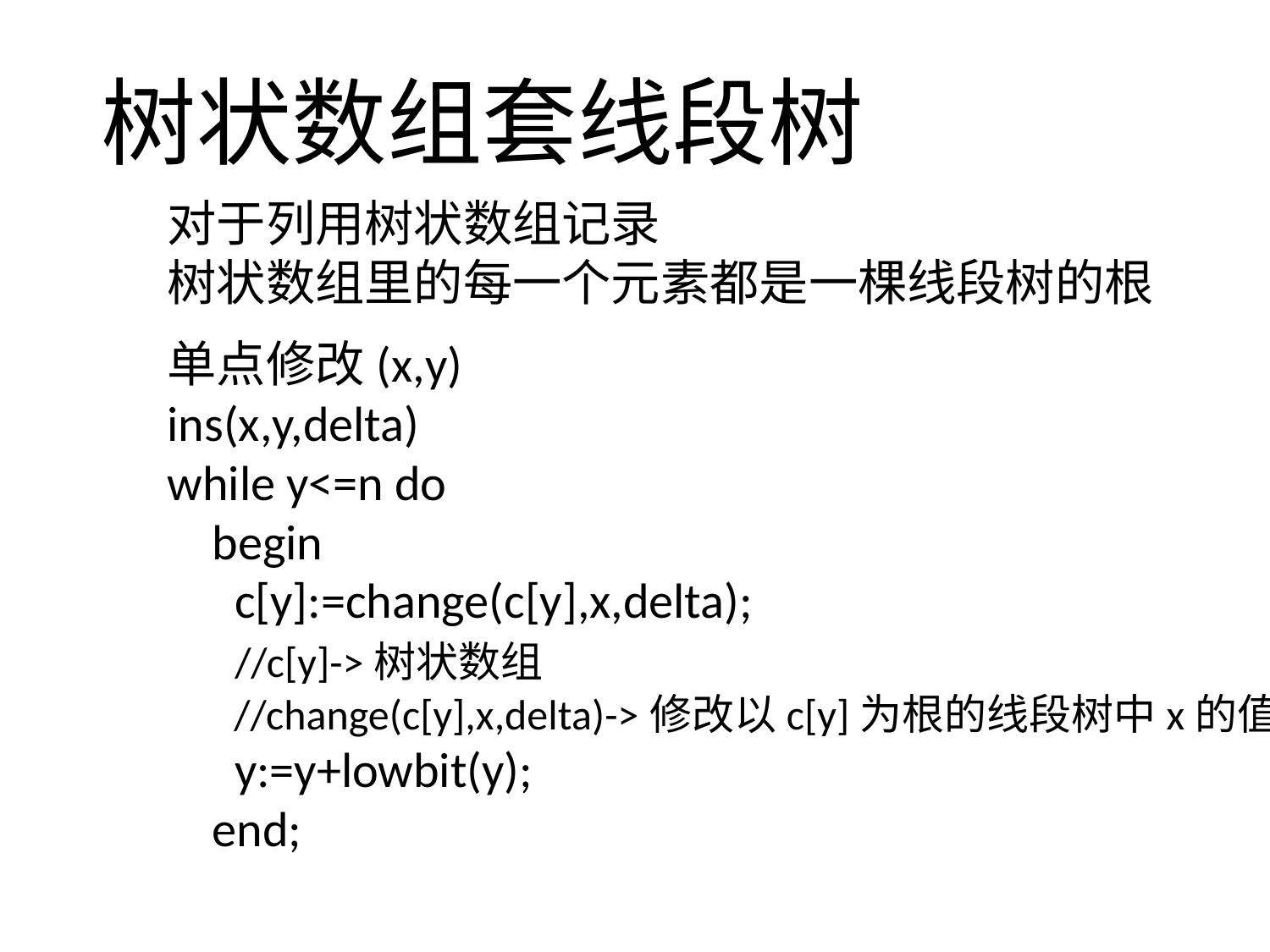

树状数组套线段树
对于列用树状数组记录
树状数组里的每一个元素都是一棵线段树的根
单点修改(x,y)
ins(x,y,delta)
while y<=n do
    begin
      c[y]:=change(c[y],x,delta);
      //c[y]->树状数组
       //change(c[y],x,delta)->修改以c[y]为根的线段树中x的值
      y:=y+lowbit(y);
    end;